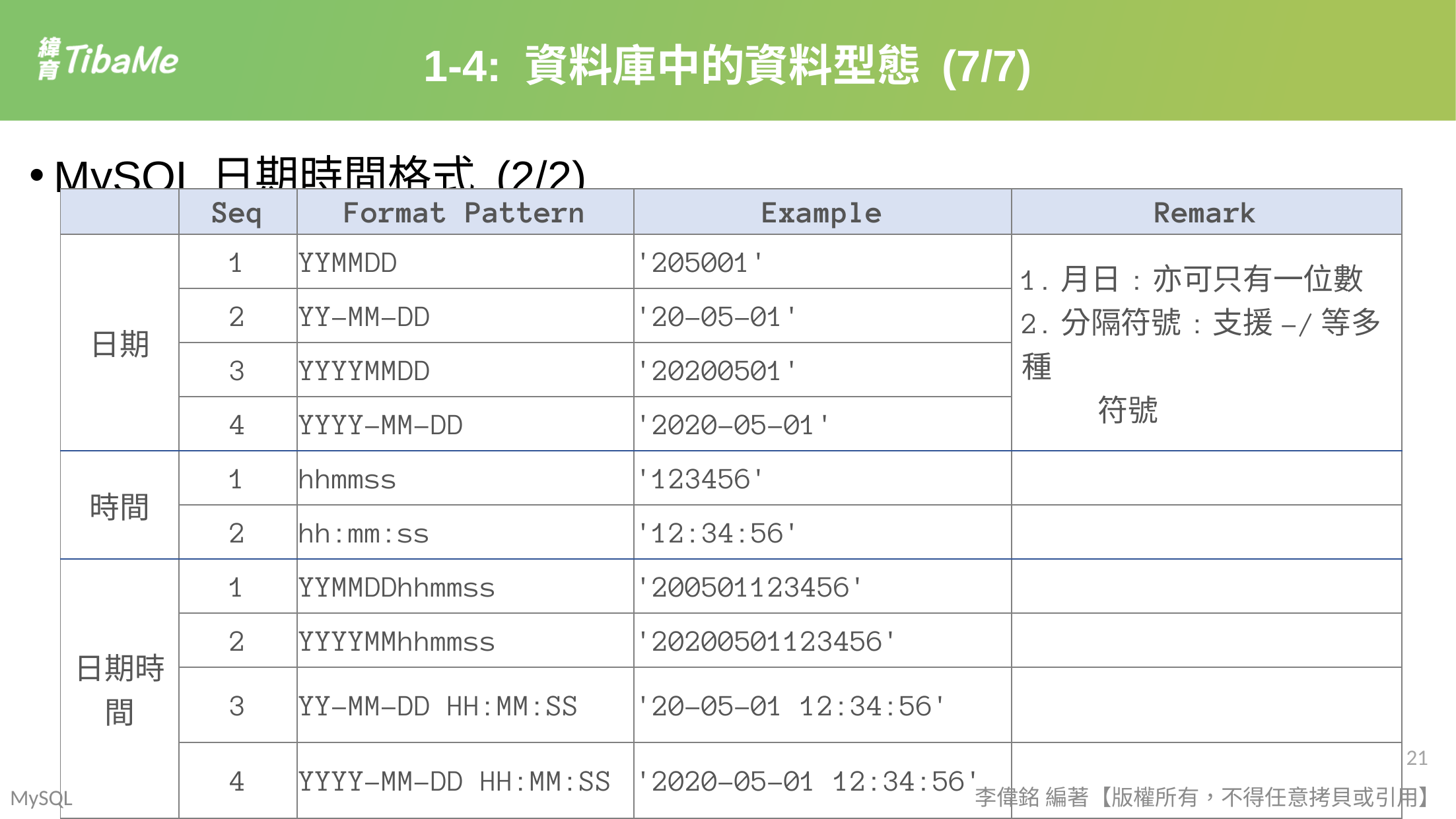

1-4: 資料庫中的資料型態 (7/7)
MySQL日期時間格式 (2/2)

|  | Seq | Format Pattern | Example | Remark |
| --- | --- | --- | --- | --- |
| 日期 | 1 | YYMMDD | '205001' | 1.月日:亦可只有一位數 2.分隔符號:支援-/等多種 符號 |
|  | 2 | YY-MM-DD | '20-05-01' |  |
|  | 3 | YYYYMMDD | '20200501' |  |
|  | 4 | YYYY-MM-DD | '2020-05-01' |  |
| 時間 | 1 | hhmmss | '123456' |  |
|  | 2 | hh:mm:ss | '12:34:56' |  |
| 日期時間 | 1 | YYMMDDhhmmss | '200501123456' |  |
|  | 2 | YYYYMMhhmmss | '20200501123456' |  |
|  | 3 | YY-MM-DD HH:MM:SS | '20-05-01 12:34:56' |  |
|  | 4 | YYYY-MM-DD HH:MM:SS | '2020-05-01 12:34:56' |  |
MySQL
李偉銘 編著【版權所有，不得任意拷貝或引用】